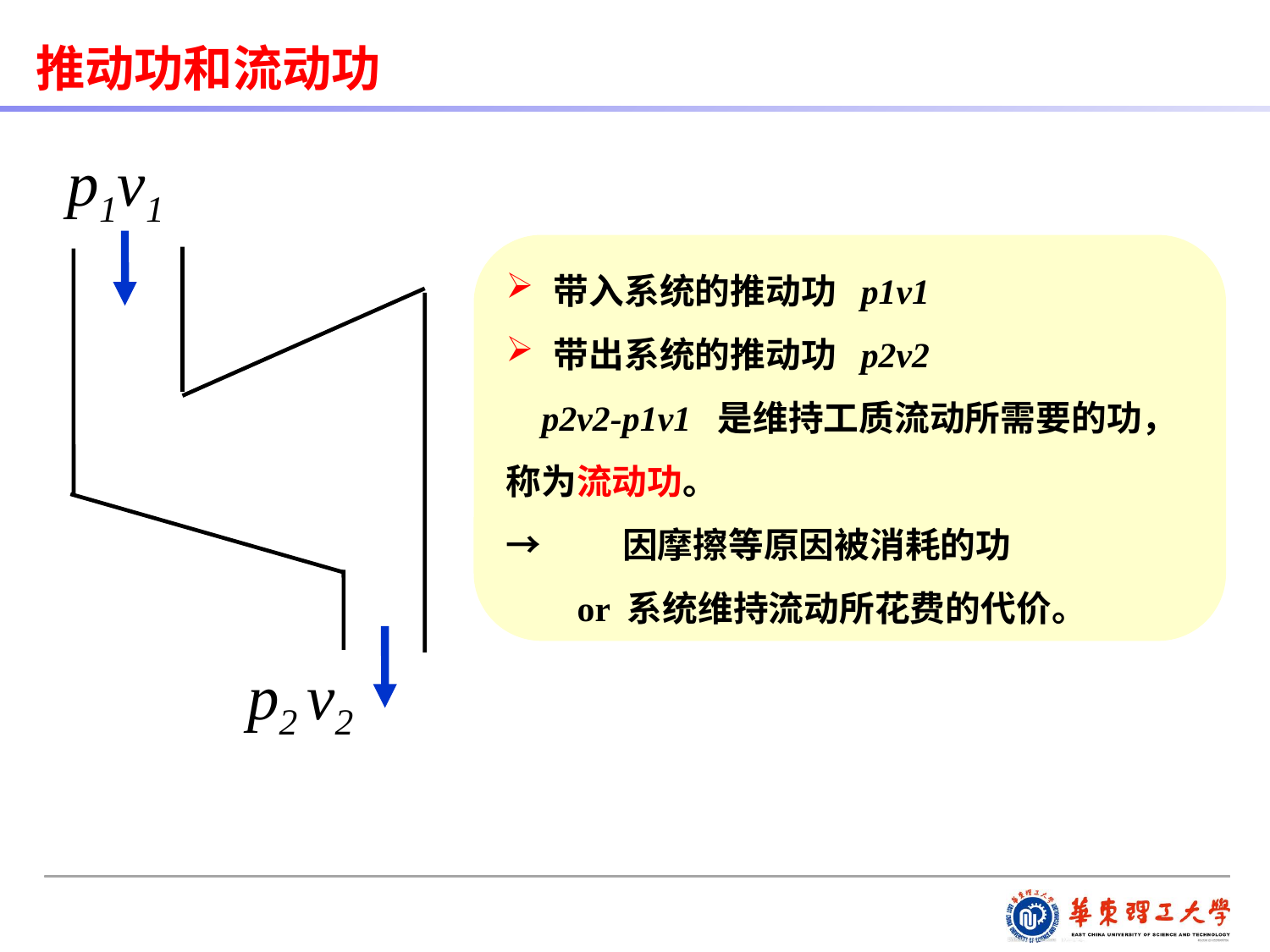

推动功和流动功
p1v1

p2 v2
带入系统的推动功  p1v1
带出系统的推动功  p2v2
    p2v2-p1v1  是维持工质流动所需要的功，
称为流动功。
→         因摩擦等原因被消耗的功
        or 系统维持流动所花费的代价。